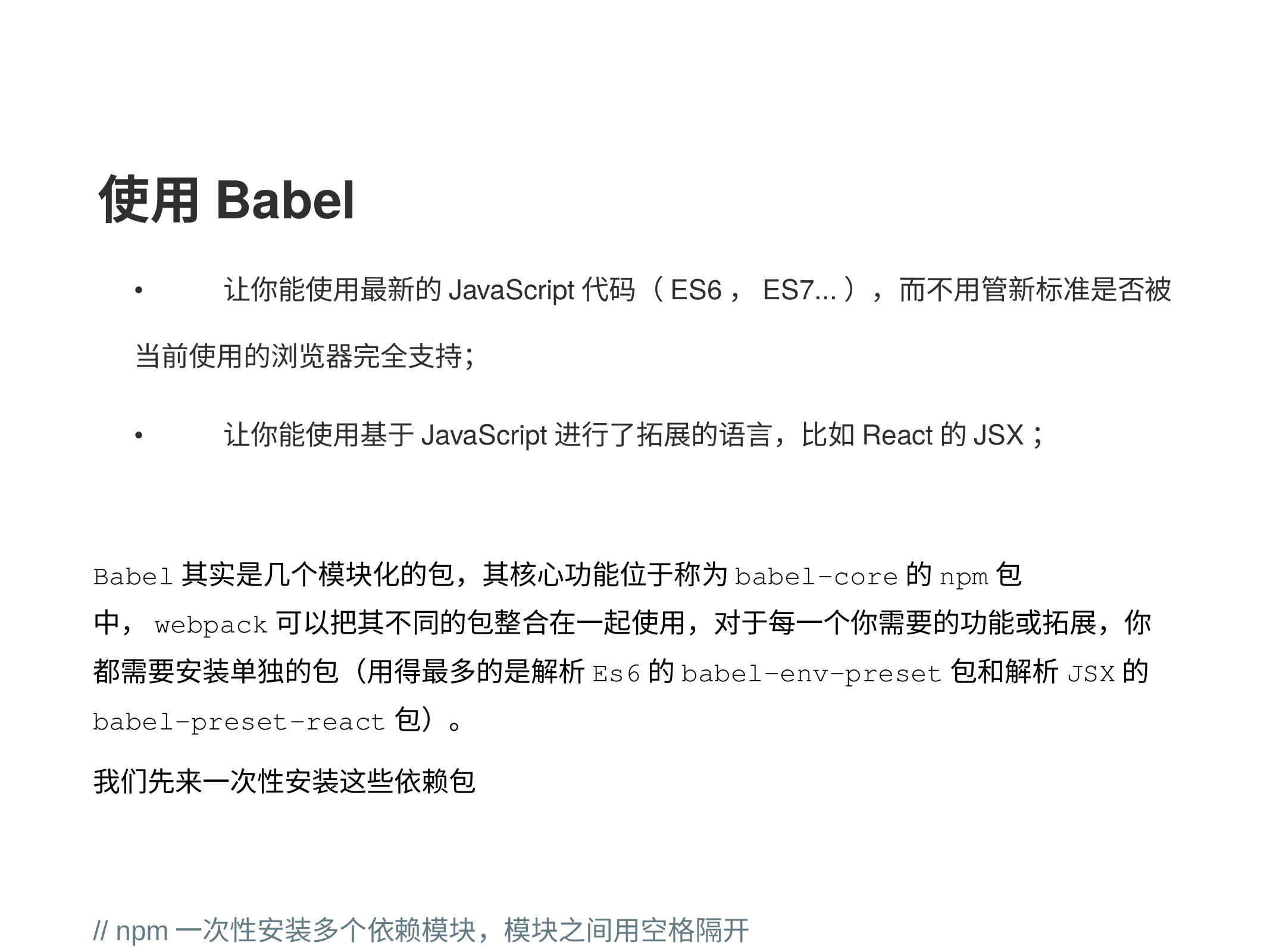

# 使用Babel
	•	让你能使用最新的JavaScript代码（ES6，ES7...），而不用管新标准是否被当前使用的浏览器完全支持；
	•	让你能使用基于JavaScript进行了拓展的语言，比如React的JSX；

Babel其实是几个模块化的包，其核心功能位于称为babel-core的npm包中，webpack可以把其不同的包整合在一起使用，对于每一个你需要的功能或拓展，你都需要安装单独的包（用得最多的是解析Es6的babel-env-preset包和解析JSX的babel-preset-react包）。
我们先来一次性安装这些依赖包

// npm一次性安装多个依赖模块，模块之间用空格隔开
npm install --save-dev babel-core babel-loader babel-preset-env babel-preset-react